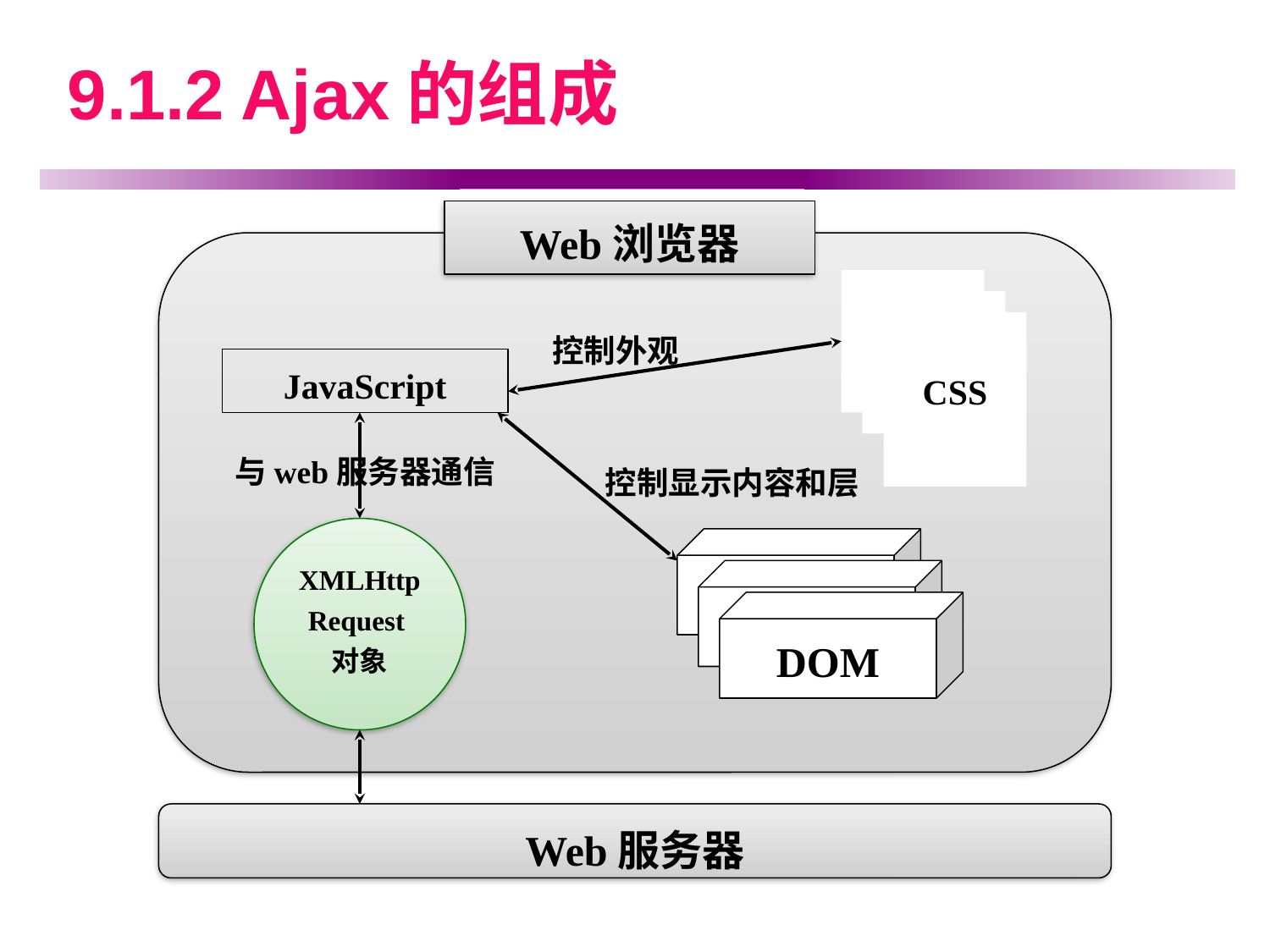

# 9.1.2 Ajax的组成
Web浏览器

CSS
控制外观
JavaScript
与web服务器通信
控制显示内容和层
XMLHttpRequest对象

DOM
Web服务器